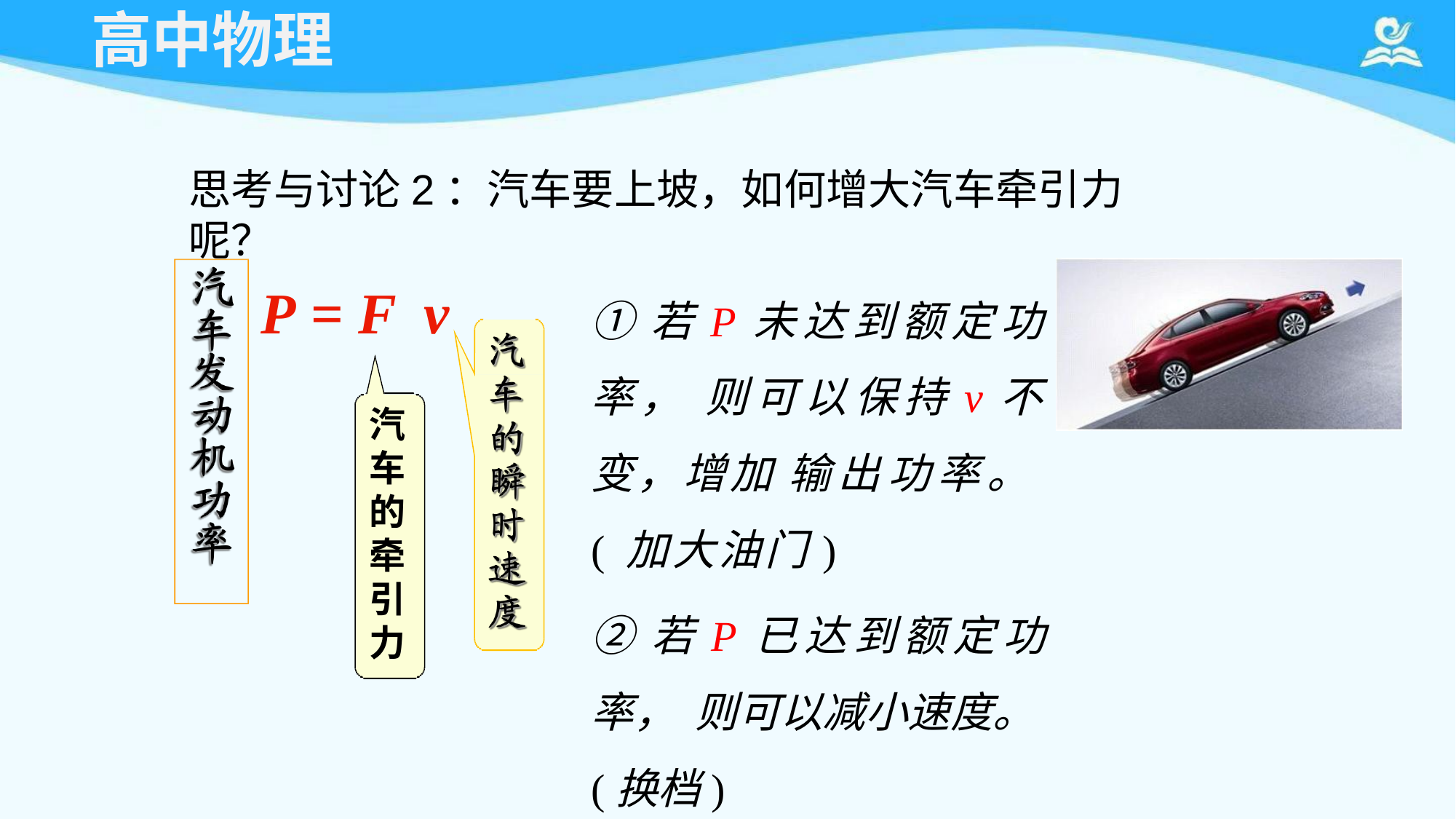

# 高中物理
思考与讨论2：汽车要上坡，如何增大汽车牵引力呢？

①若P未达到额定功率， 则可以保持v不变，增加 输出功率。( 加大油门)
②若P已达到额定功率，  则可以减小速度。(换档)
P = F	v

汽 车 的 牵 引 力